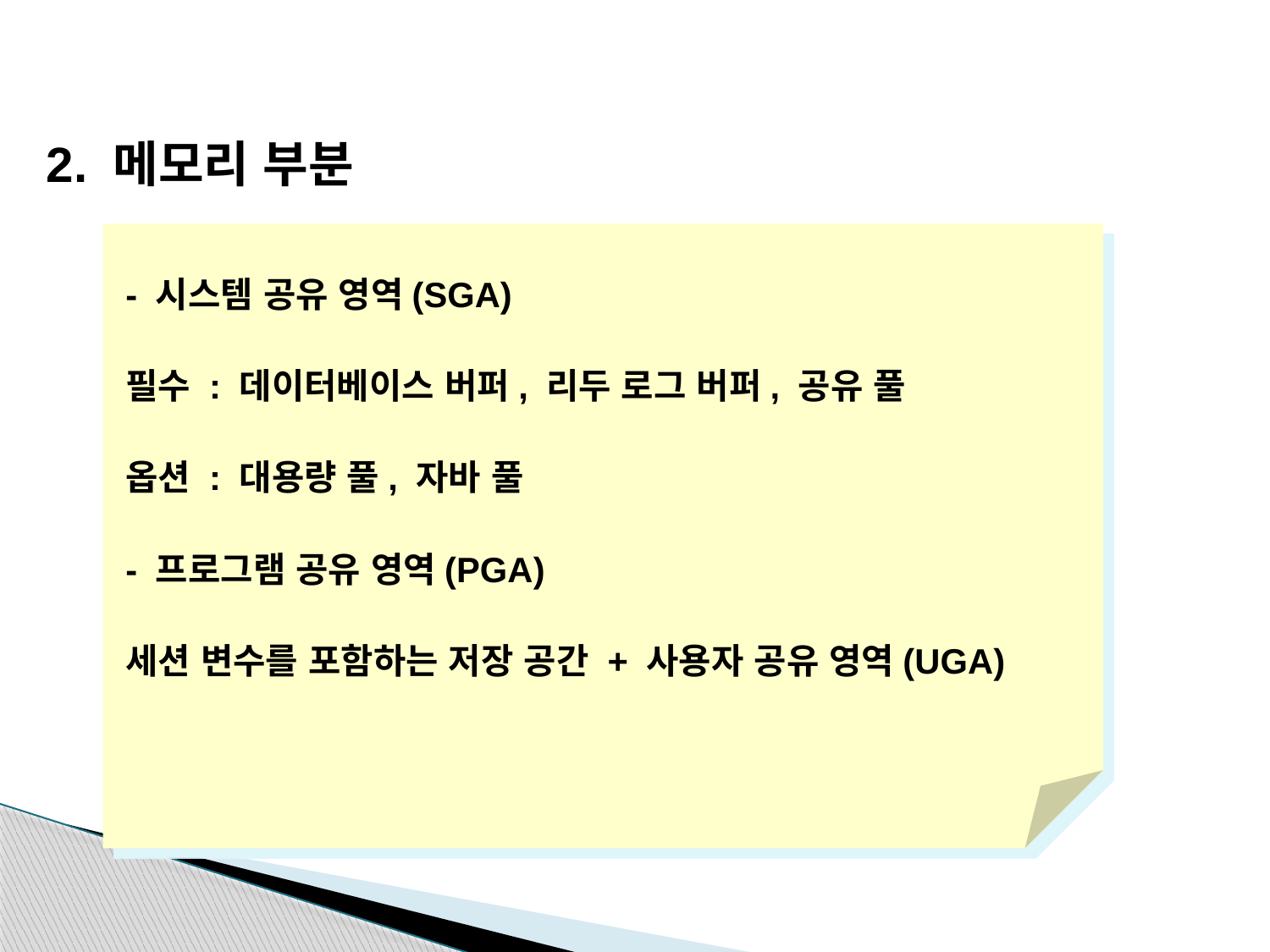

2. 메모리 부분
- 시스템 공유 영역(SGA)
필수 : 데이터베이스 버퍼, 리두 로그 버퍼, 공유 풀
옵션 : 대용량 풀, 자바 풀
- 프로그램 공유 영역(PGA)
세션 변수를 포함하는 저장 공간 + 사용자 공유 영역(UGA)